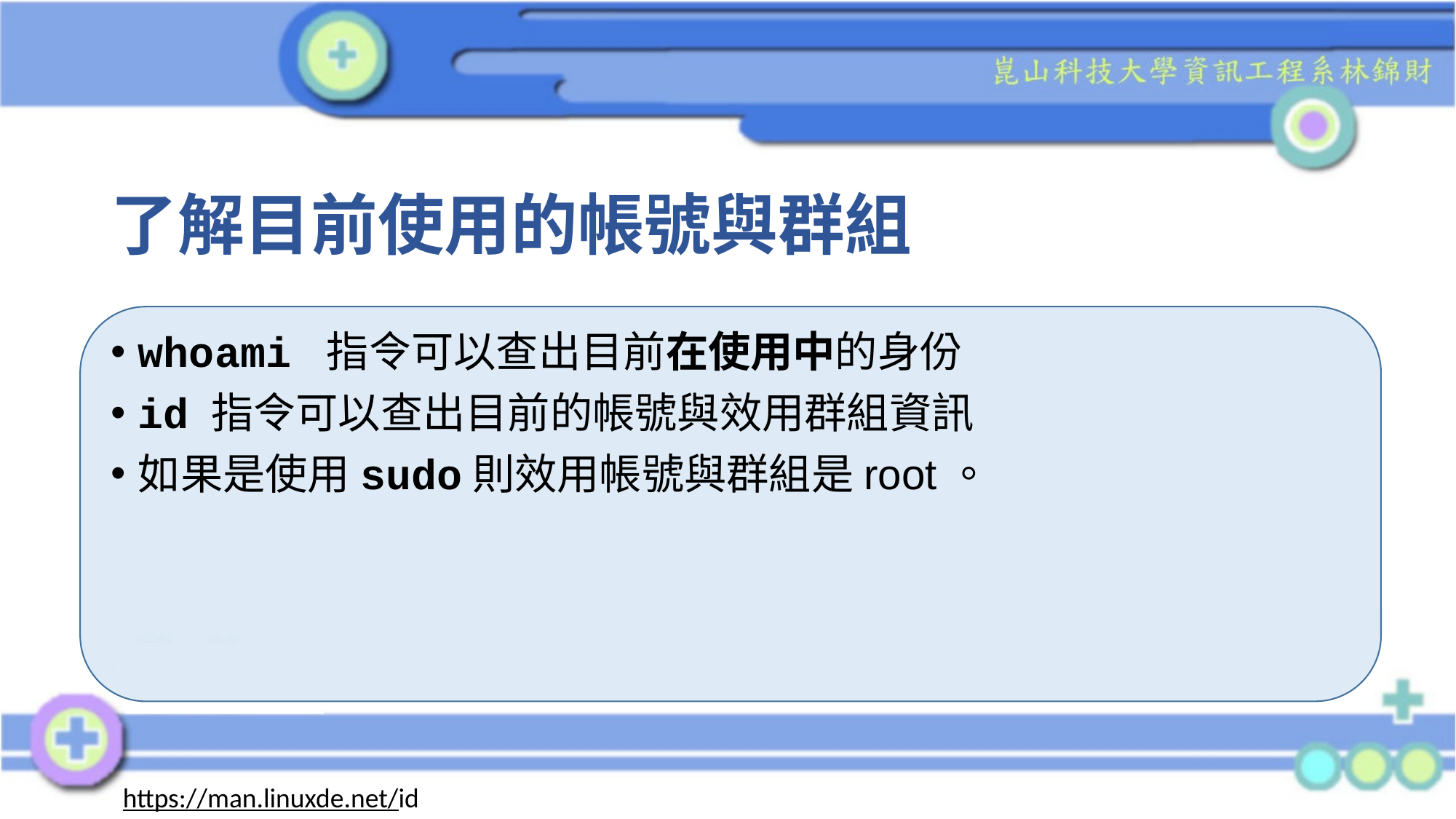

# 了解目前使用的帳號與群組

whoami 指令可以查出目前在使用中的身份
id 指令可以查出目前的帳號與效用群組資訊
如果是使用sudo則效用帳號與群組是root。
https://man.linuxde.net/id